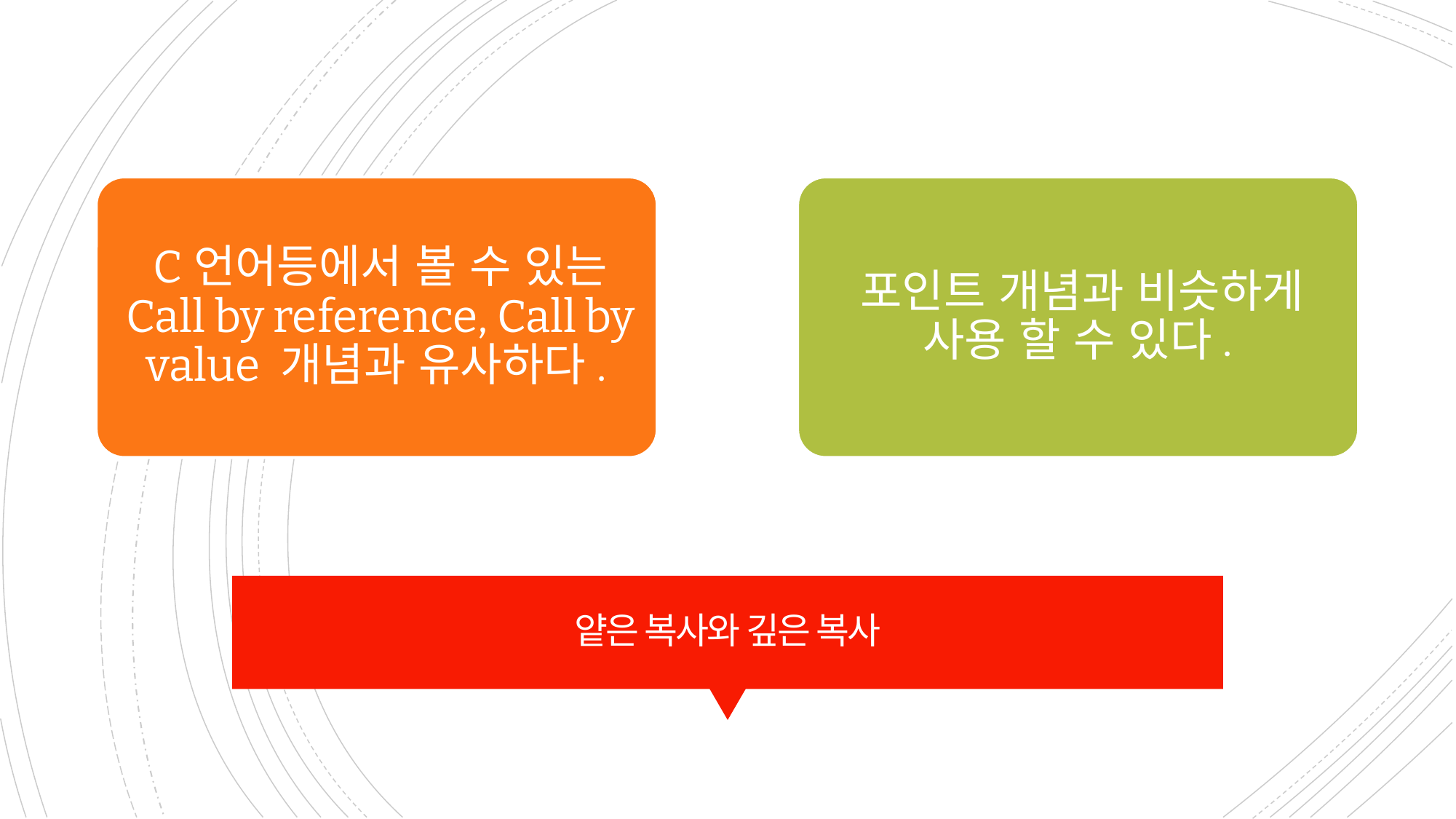

C언어등에서 볼 수 있는 Call by reference, Call by value 개념과 유사하다.
포인트 개념과 비슷하게 사용 할 수 있다.

# 얕은 복사와 깊은 복사